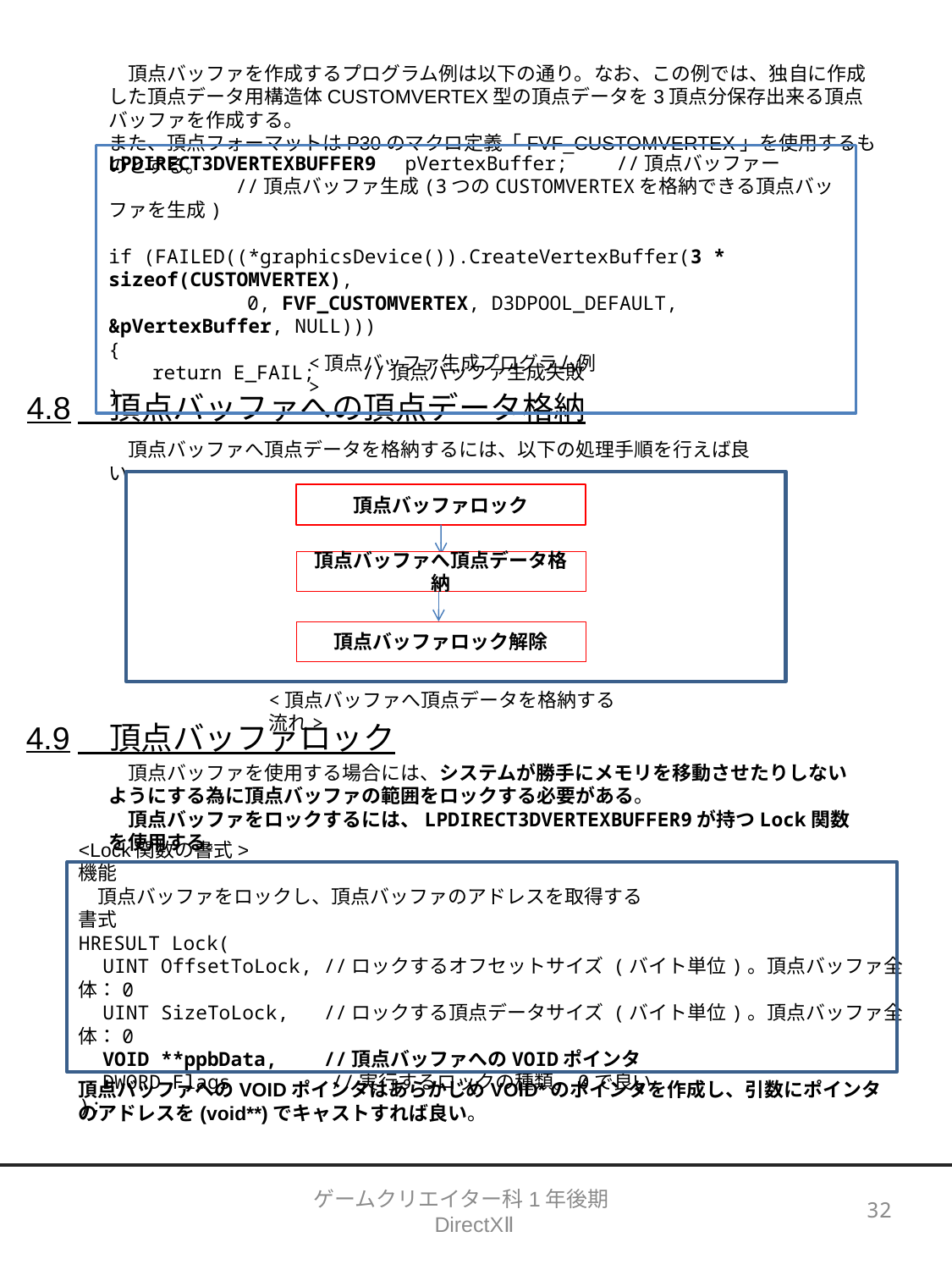

頂点バッファを作成するプログラム例は以下の通り。なお、この例では、独自に作成した頂点データ用構造体CUSTOMVERTEX型の頂点データを3頂点分保存出来る頂点バッファを作成する。
また、頂点フォーマットはP30のマクロ定義「FVF_CUSTOMVERTEX」を使用するものとする。
LPDIRECT3DVERTEXBUFFER9　pVertexBuffer;	//頂点バッファー
	//頂点バッファ生成(3つのCUSTOMVERTEXを格納できる頂点バッファを生成)

if (FAILED((*graphicsDevice()).CreateVertexBuffer(3 * sizeof(CUSTOMVERTEX),
	 0, FVF_CUSTOMVERTEX, D3DPOOL_DEFAULT, &pVertexBuffer, NULL)))
{
　　return E_FAIL;	//頂点バッファ生成失敗
}
<頂点バッファ生成プログラム例>
4.8　頂点バッファへの頂点データ格納
　頂点バッファへ頂点データを格納するには、以下の処理手順を行えば良い。

頂点バッファロック
頂点バッファへ頂点データ格納
頂点バッファロック解除
<頂点バッファへ頂点データを格納する流れ>
4.9　頂点バッファロック
　頂点バッファを使用する場合には、システムが勝手にメモリを移動させたりしないようにする為に頂点バッファの範囲をロックする必要がある。
　頂点バッファをロックするには、LPDIRECT3DVERTEXBUFFER9が持つLock関数を使用する。
<Lock関数の書式>
機能
　頂点バッファをロックし、頂点バッファのアドレスを取得する
書式
HRESULT Lock(
　UINT OffsetToLock, //ロックするオフセットサイズ (バイト単位)。頂点バッファ全体：0
　UINT SizeToLock,   //ロックする頂点データサイズ (バイト単位)。頂点バッファ全体：0
　VOID **ppbData,    //頂点バッファへのVOIDポインタ
　DWORD Flags　　　　   //実行するロックの種類。0で良い
);

頂点バッファへのVOIDポインタはあらかじめVOID*のポインタを作成し、引数にポインタのアドレスを(void**)でキャストすれば良い。
ゲームクリエイター科1年後期　DirectXⅡ
32